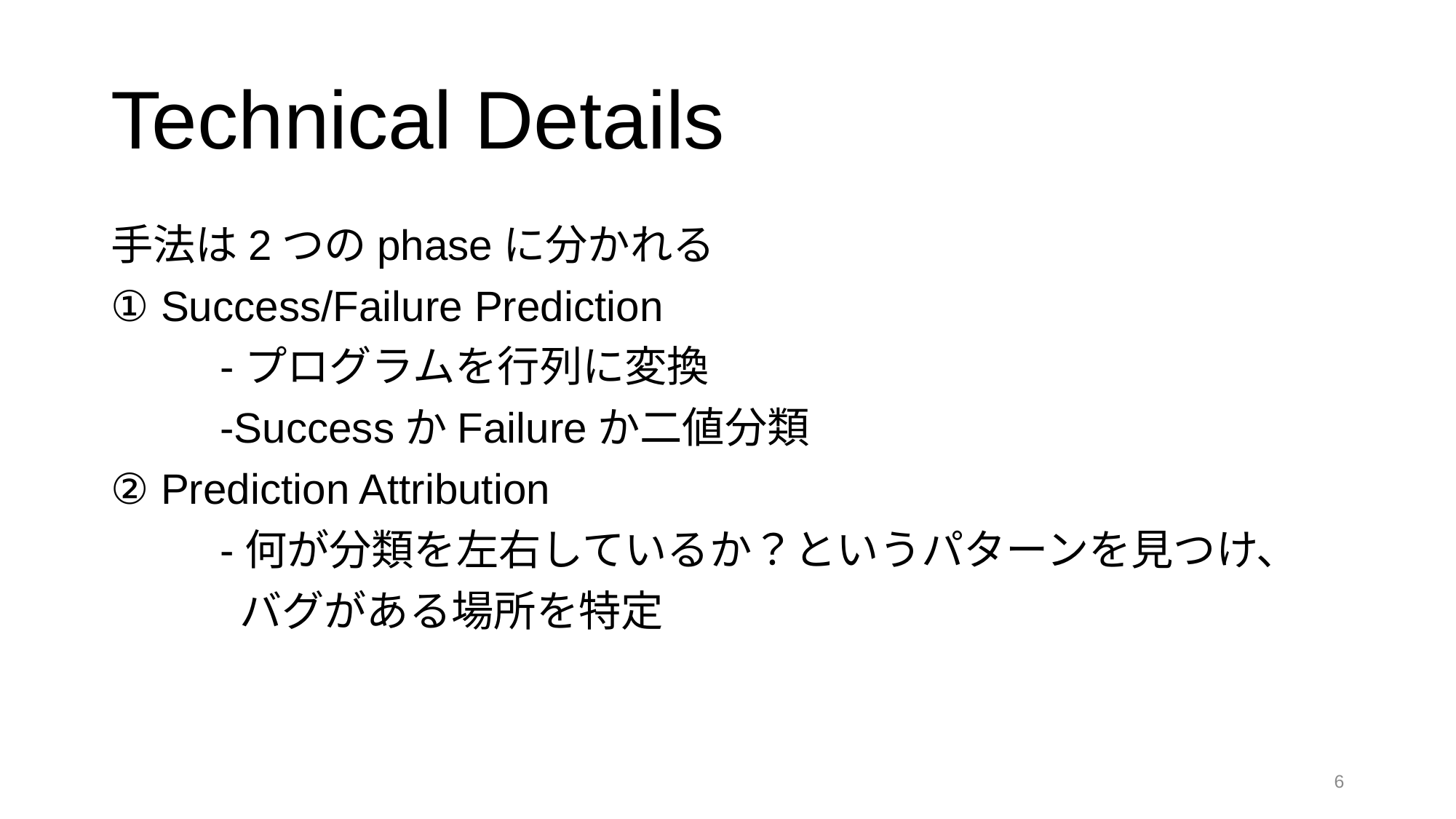

# Technical Details
手法は2つのphaseに分かれる
① Success/Failure Prediction
	-プログラムを行列に変換
	-SuccessかFailureか二値分類
② Prediction Attribution
	-何が分類を左右しているか？というパターンを見つけ、
	 バグがある場所を特定
6